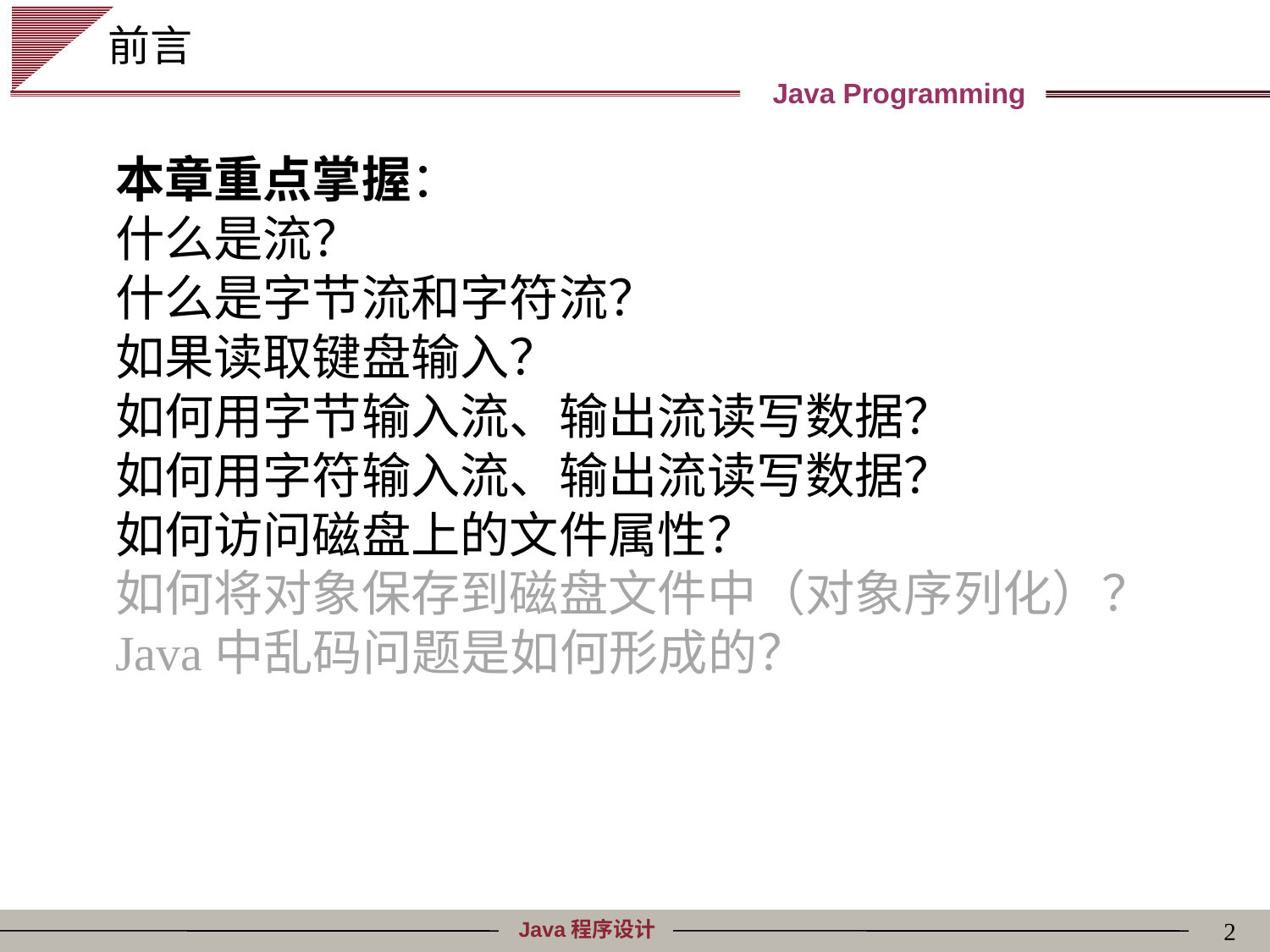

# 前言
本章重点掌握：
什么是流？
什么是字节流和字符流？
如果读取键盘输入？
如何用字节输入流、输出流读写数据？
如何用字符输入流、输出流读写数据？
如何访问磁盘上的文件属性？
如何将对象保存到磁盘文件中（对象序列化）？
Java中乱码问题是如何形成的？